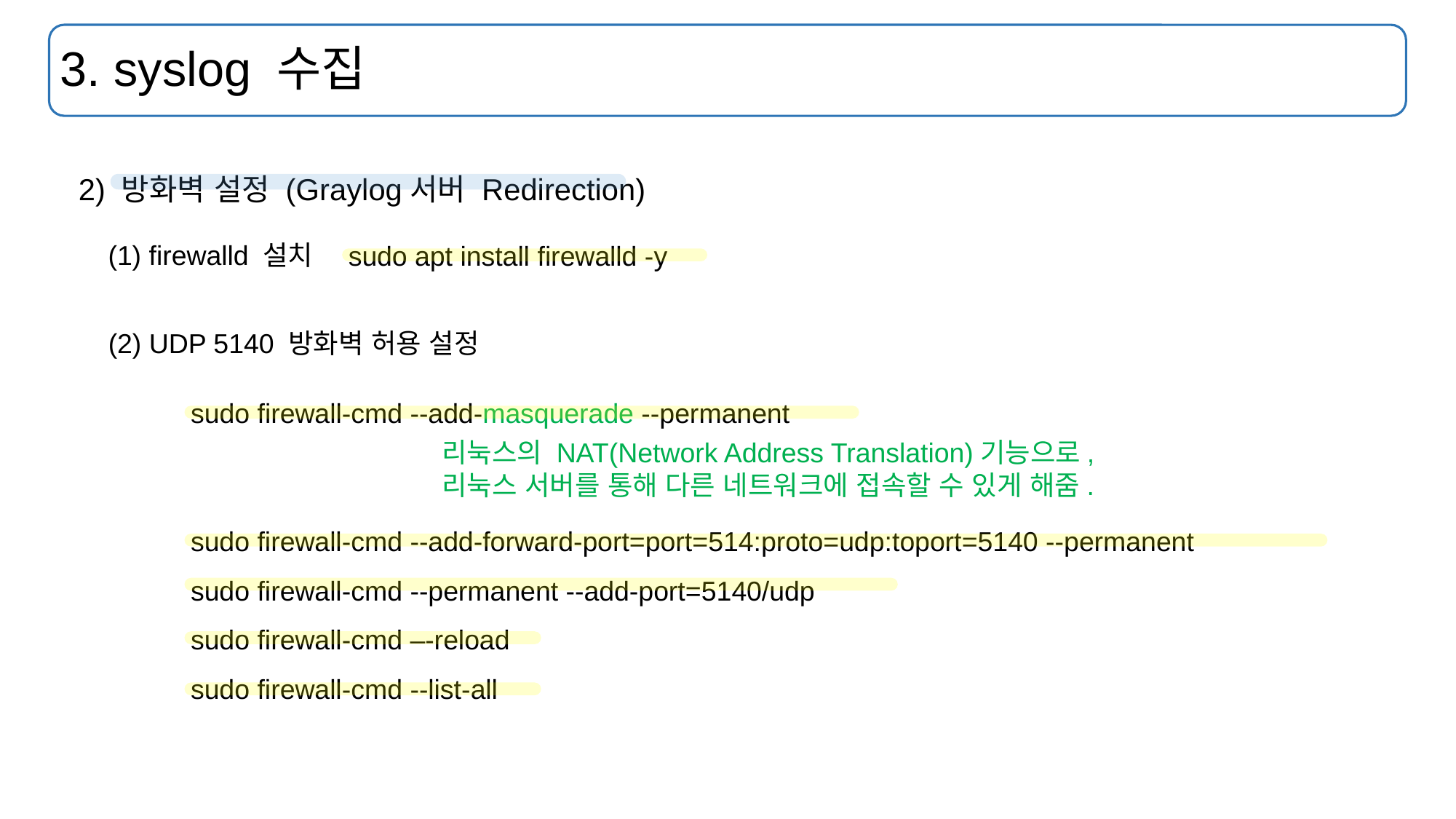

# 3. syslog 수집
2) 방화벽 설정 (Graylog서버 Redirection)

(1) firewalld 설치
sudo apt install firewalld -y

(2) UDP 5140 방화벽 허용 설정
sudo firewall-cmd --add-masquerade --permanent

리눅스의 NAT(Network Address Translation)기능으로, 리눅스 서버를 통해 다른 네트워크에 접속할 수 있게 해줌.
sudo firewall-cmd --add-forward-port=port=514:proto=udp:toport=5140 --permanent
sudo firewall-cmd --permanent --add-port=5140/udp
sudo firewall-cmd –-reload
sudo firewall-cmd --list-all